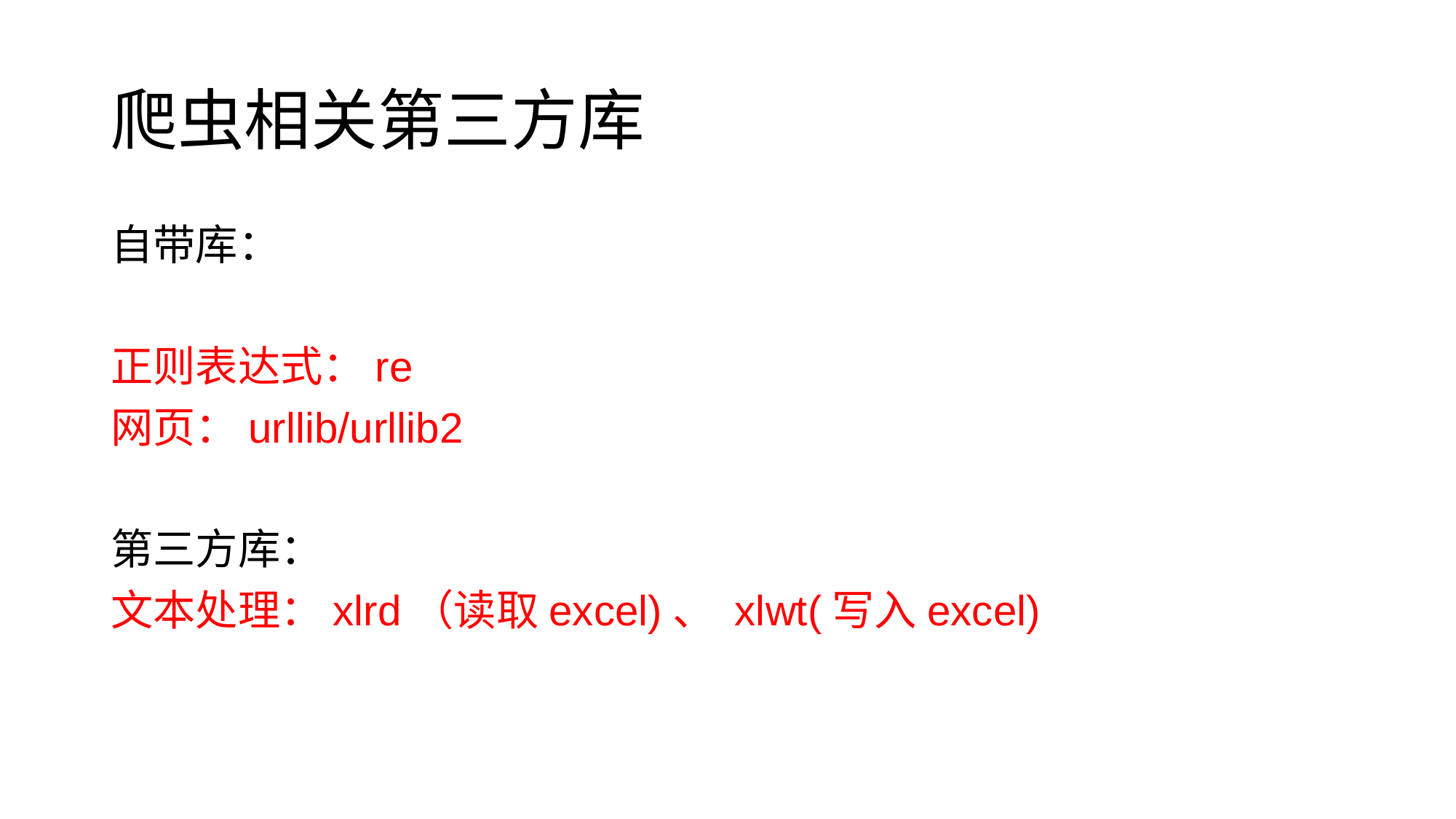

# 爬虫相关第三方库
自带库：

正则表达式：re
网页：urllib/urllib2

第三方库：
文本处理：xlrd（读取excel)、 xlwt(写入excel)